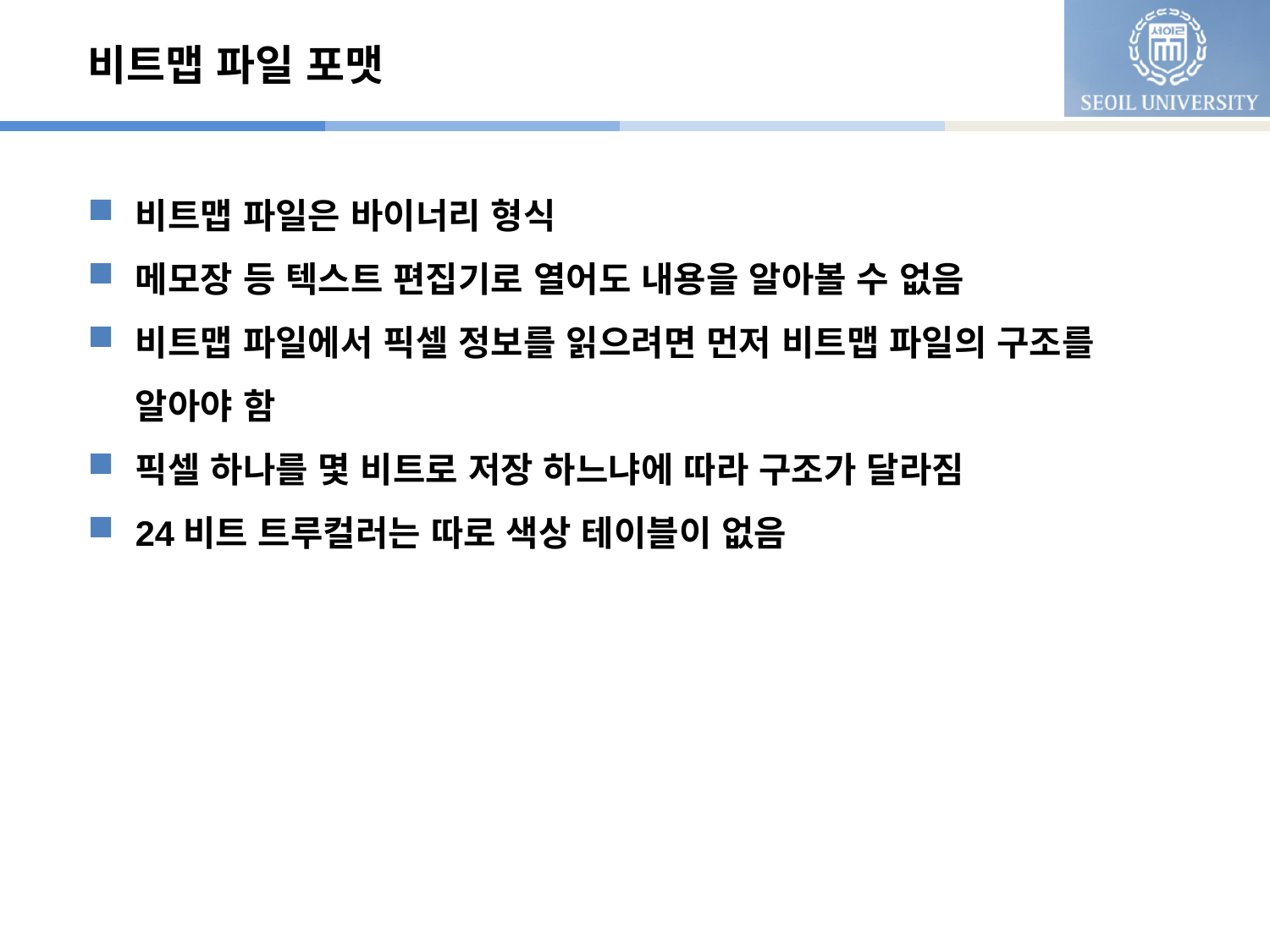

# 비트맵 파일 포맷
비트맵 파일은 바이너리 형식
메모장 등 텍스트 편집기로 열어도 내용을 알아볼 수 없음
비트맵 파일에서 픽셀 정보를 읽으려면 먼저 비트맵 파일의 구조를 알아야 함
픽셀 하나를 몇 비트로 저장 하느냐에 따라 구조가 달라짐
24비트 트루컬러는 따로 색상 테이블이 없음